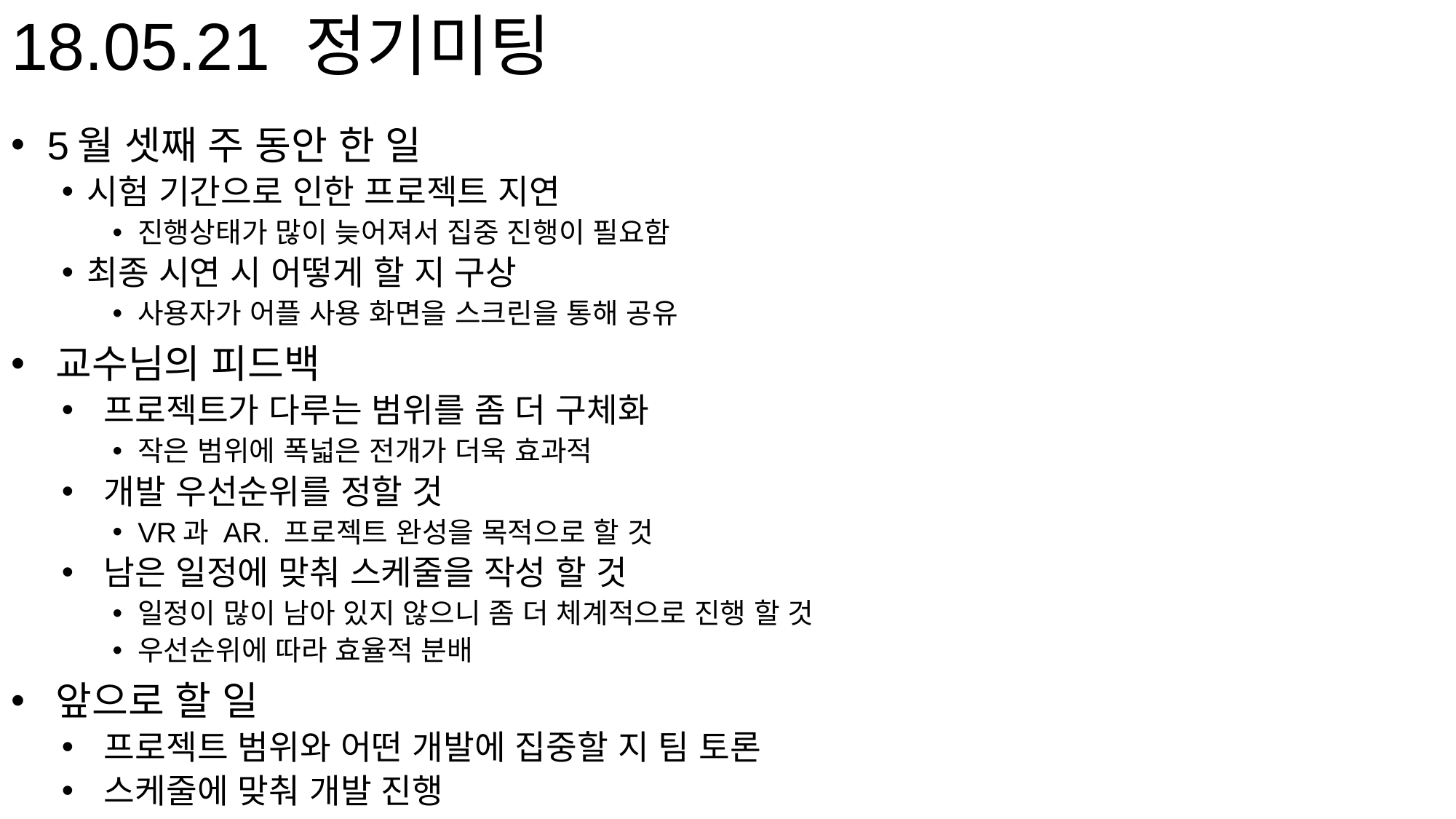

# 18.05.21 정기미팅
 5월 셋째 주 동안 한 일
시험 기간으로 인한 프로젝트 지연
진행상태가 많이 늦어져서 집중 진행이 필요함
최종 시연 시 어떻게 할 지 구상
사용자가 어플 사용 화면을 스크린을 통해 공유
 교수님의 피드백
 프로젝트가 다루는 범위를 좀 더 구체화
작은 범위에 폭넓은 전개가 더욱 효과적
 개발 우선순위를 정할 것
VR과 AR. 프로젝트 완성을 목적으로 할 것
 남은 일정에 맞춰 스케줄을 작성 할 것
일정이 많이 남아 있지 않으니 좀 더 체계적으로 진행 할 것
우선순위에 따라 효율적 분배
 앞으로 할 일
 프로젝트 범위와 어떤 개발에 집중할 지 팀 토론
 스케줄에 맞춰 개발 진행